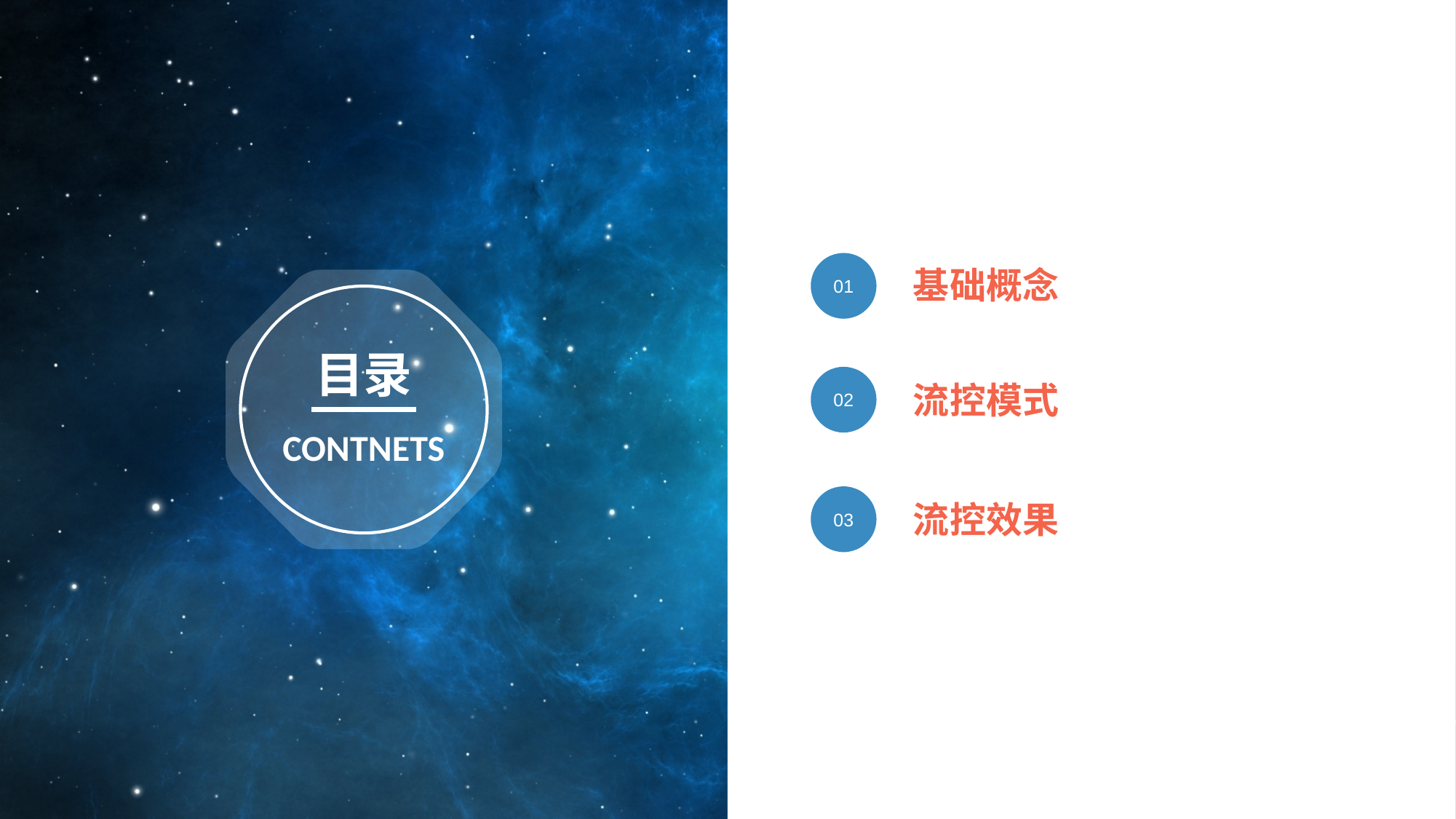

01
基础概念

目录
02
流控模式
CONTNETS

03
流控效果